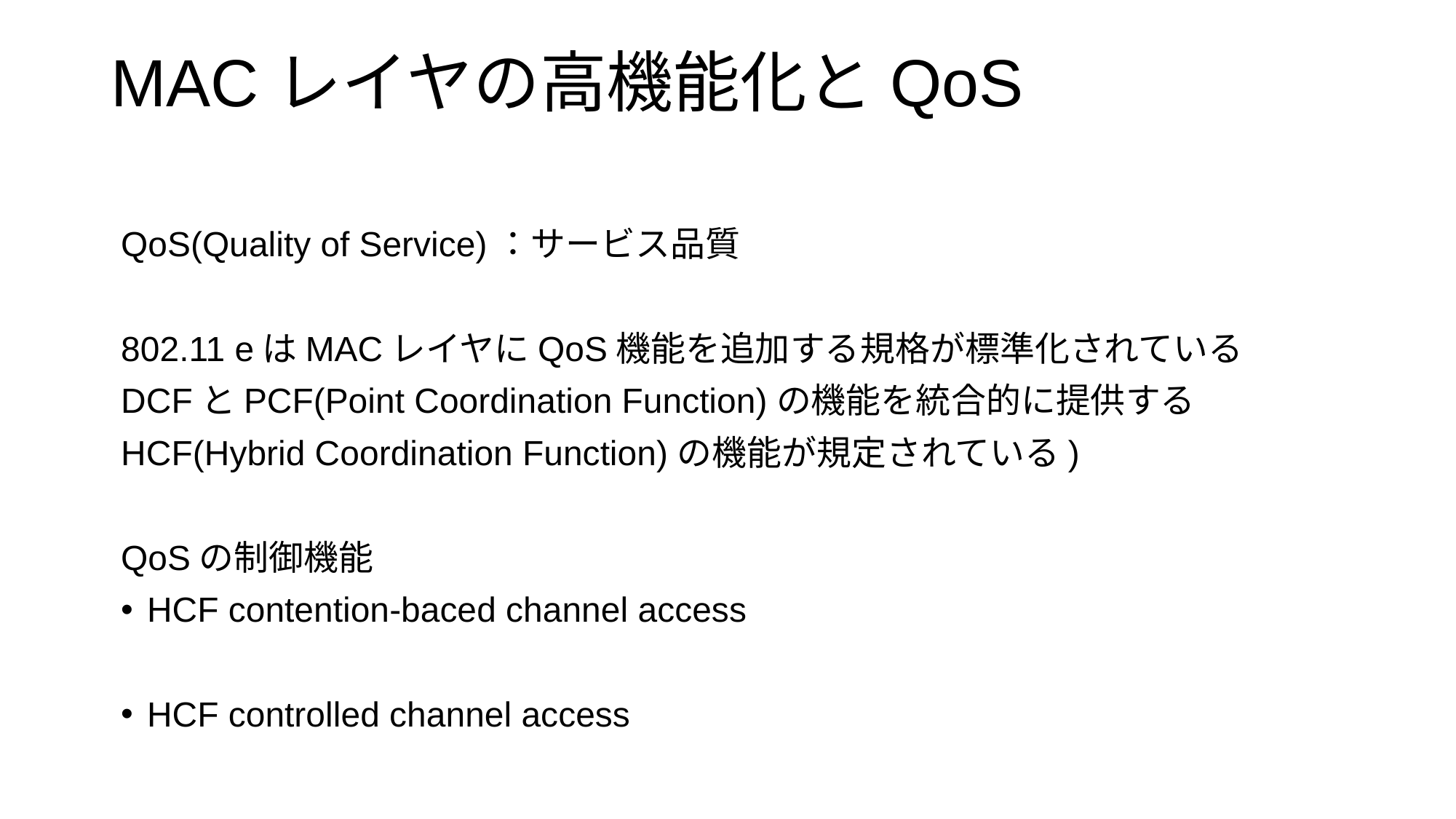

MACレイヤの高機能化とQoS
QoS(Quality of Service)：サービス品質

802.11 eはMACレイヤにQoS機能を追加する規格が標準化されている
DCFとPCF(Point Coordination Function)の機能を統合的に提供する
HCF(Hybrid Coordination Function)の機能が規定されている)

QoSの制御機能
HCF contention-baced channel access

HCF controlled channel access